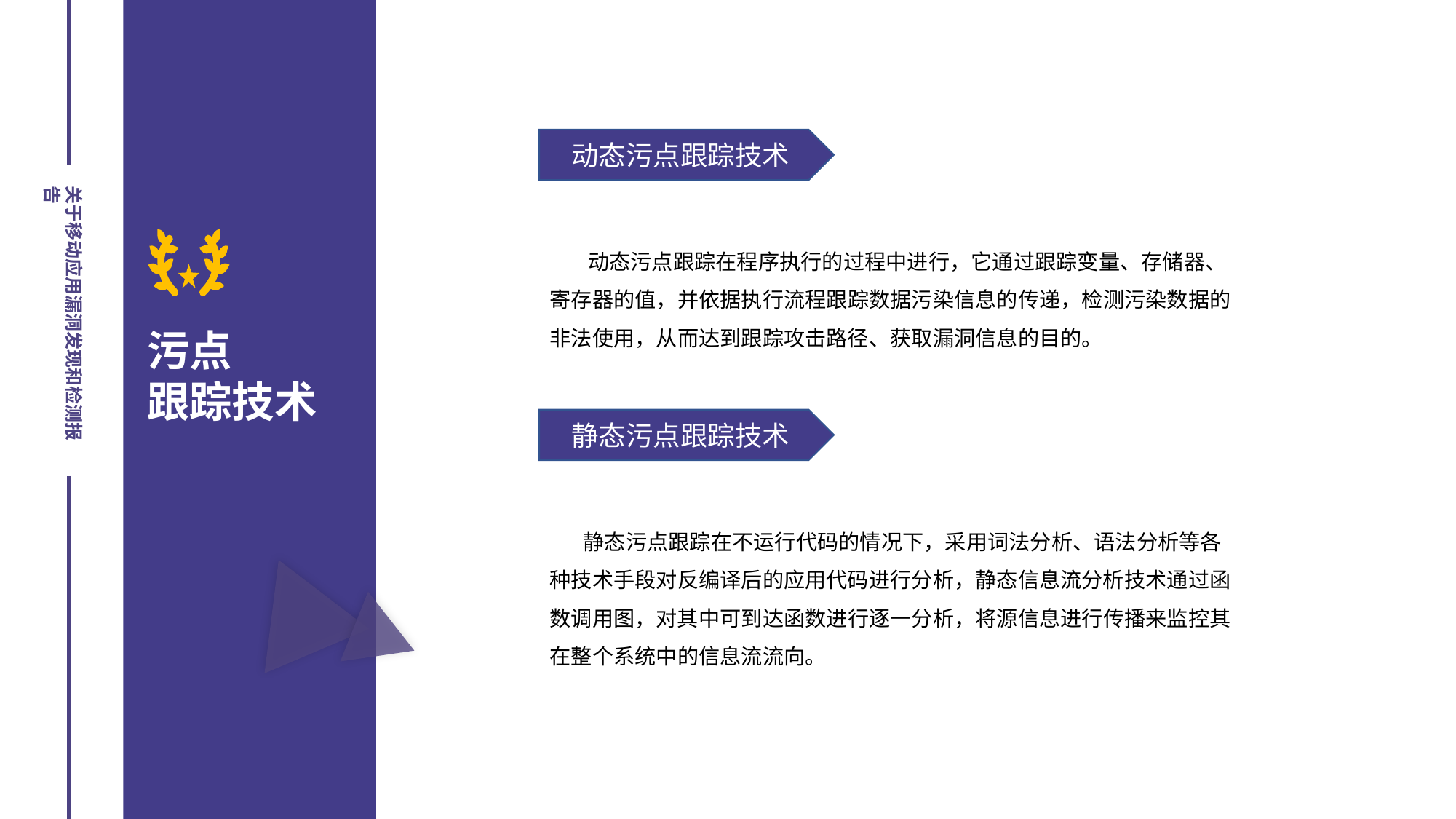

动态污点跟踪技术
       动态污点跟踪在程序执行的过程中进行，它通过跟踪变量、存储器、寄存器的值，并依据执行流程跟踪数据污染信息的传递，检测污染数据的非法使用，从而达到跟踪攻击路径、获取漏洞信息的目的。
22%
关于移动应用漏洞发现和检测报告

污点
跟踪技术
静态污点跟踪技术
      静态污点跟踪在不运行代码的情况下，采用词法分析、语法分析等各种技术手段对反编译后的应用代码进行分析，静态信息流分析技术通过函数调用图，对其中可到达函数进行逐一分析，将源信息进行传播来监控其在整个系统中的信息流流向。